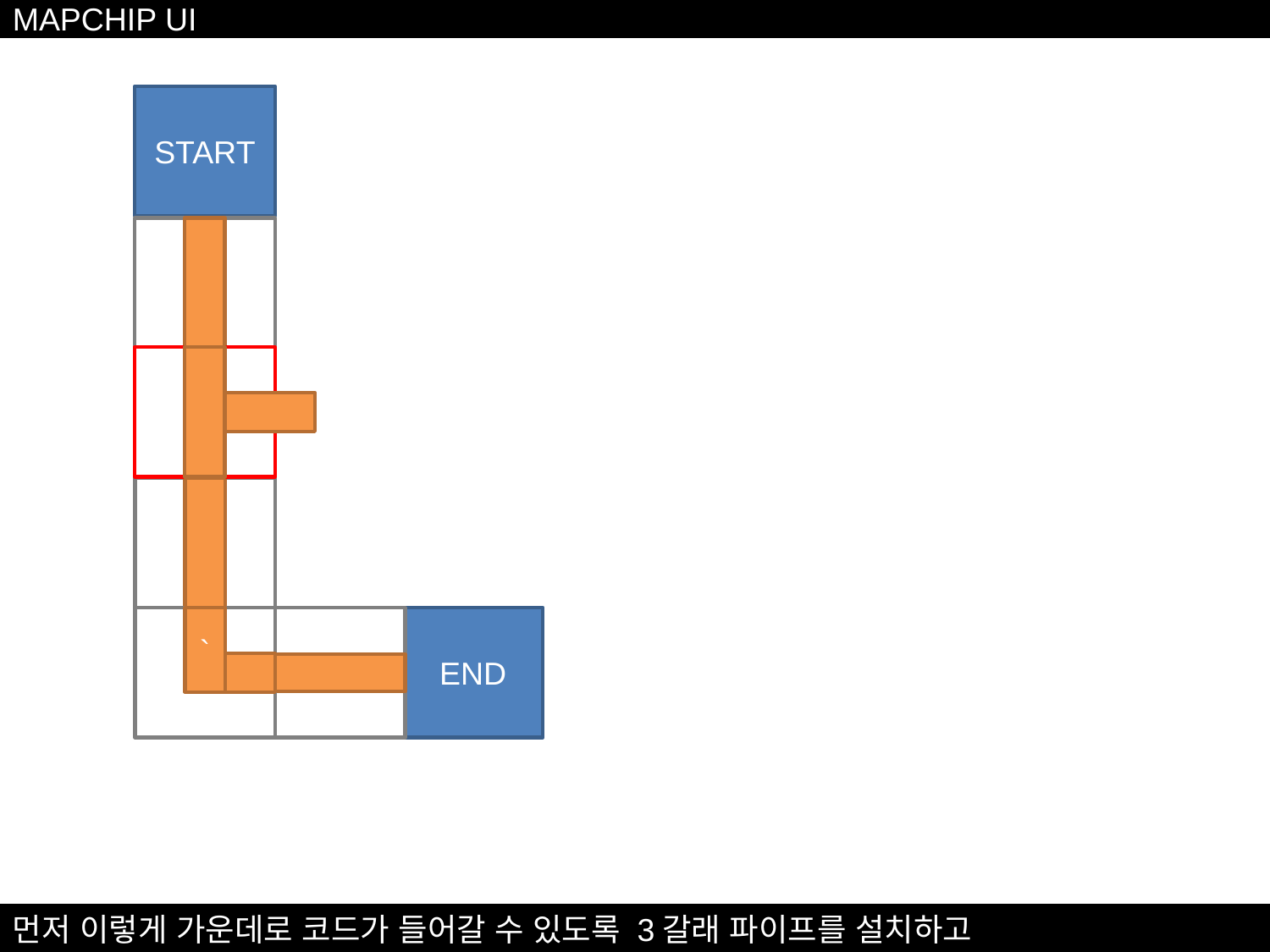

MAPCHIP UI
START

END

`

먼저 이렇게 가운데로 코드가 들어갈 수 있도록 3갈래 파이프를 설치하고